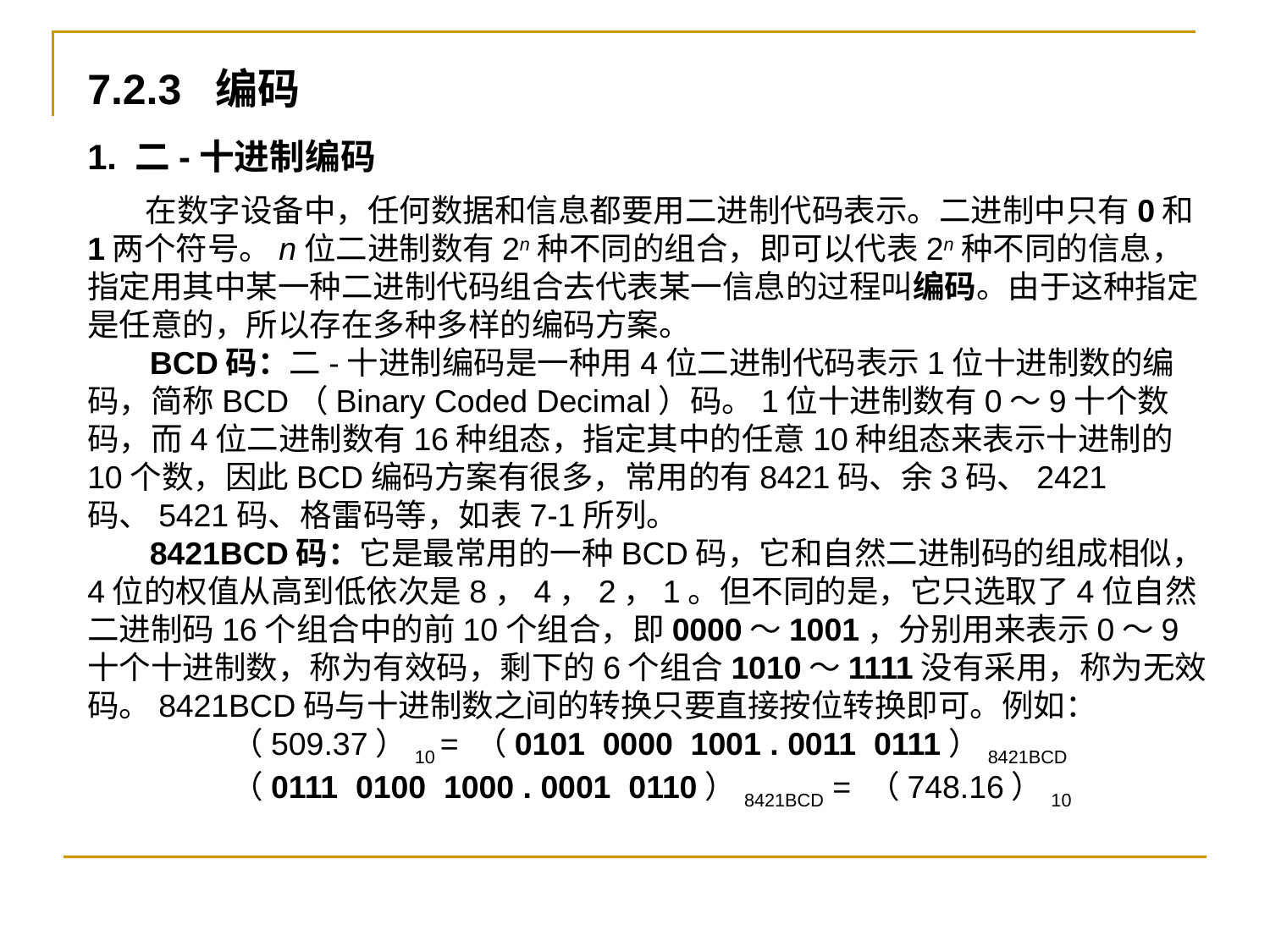

7.2.3  编码
1. 二-十进制编码
       在数字设备中，任何数据和信息都要用二进制代码表示。二进制中只有0和1两个符号。n位二进制数有2n种不同的组合，即可以代表2n种不同的信息，指定用其中某一种二进制代码组合去代表某一信息的过程叫编码。由于这种指定是任意的，所以存在多种多样的编码方案。
       BCD码：二-十进制编码是一种用4位二进制代码表示1位十进制数的编码，简称BCD（Binary Coded Decimal）码。1位十进制数有0～9十个数码，而4位二进制数有16种组态，指定其中的任意10种组态来表示十进制的10个数，因此BCD编码方案有很多，常用的有8421码、余3码、2421码、5421码、格雷码等，如表7-1所列。
       8421BCD码：它是最常用的一种BCD码，它和自然二进制码的组成相似，4位的权值从高到低依次是8，4，2，1。但不同的是，它只选取了4位自然二进制码16个组合中的前10个组合，即0000～1001，分别用来表示0～9十个十进制数，称为有效码，剩下的6个组合1010～1111没有采用，称为无效码。8421BCD码与十进制数之间的转换只要直接按位转换即可。例如：
                   （509.37）10 = （0101  0000  1001 . 0011  0111）8421BCD
                   （0111  0100  1000 . 0001  0110）8421BCD = （748.16）10